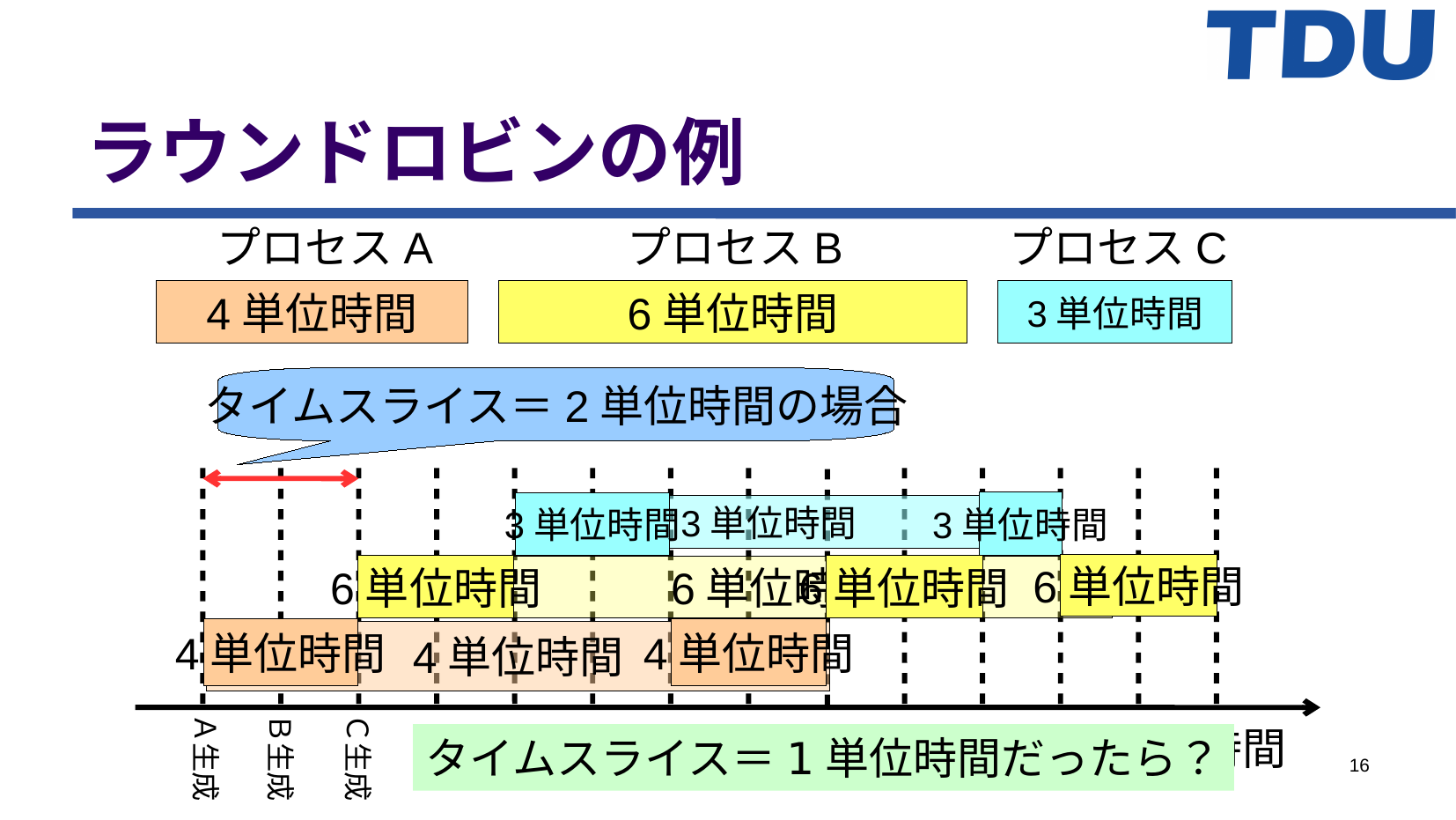

ラウンドロビンの例
プロセスA
プロセスB
プロセスC
4単位時間
6単位時間
3単位時間
タイムスライス＝2単位時間の場合

3単位時間
3単位時間
3単位時間
6単位時間
6単位時間
6単位時間
6単位時間
4単位時間
4単位時間
4単位時間

Ａ生成
Ｂ生成
Ｃ生成
時間
タイムスライス＝1単位時間だったら？
16